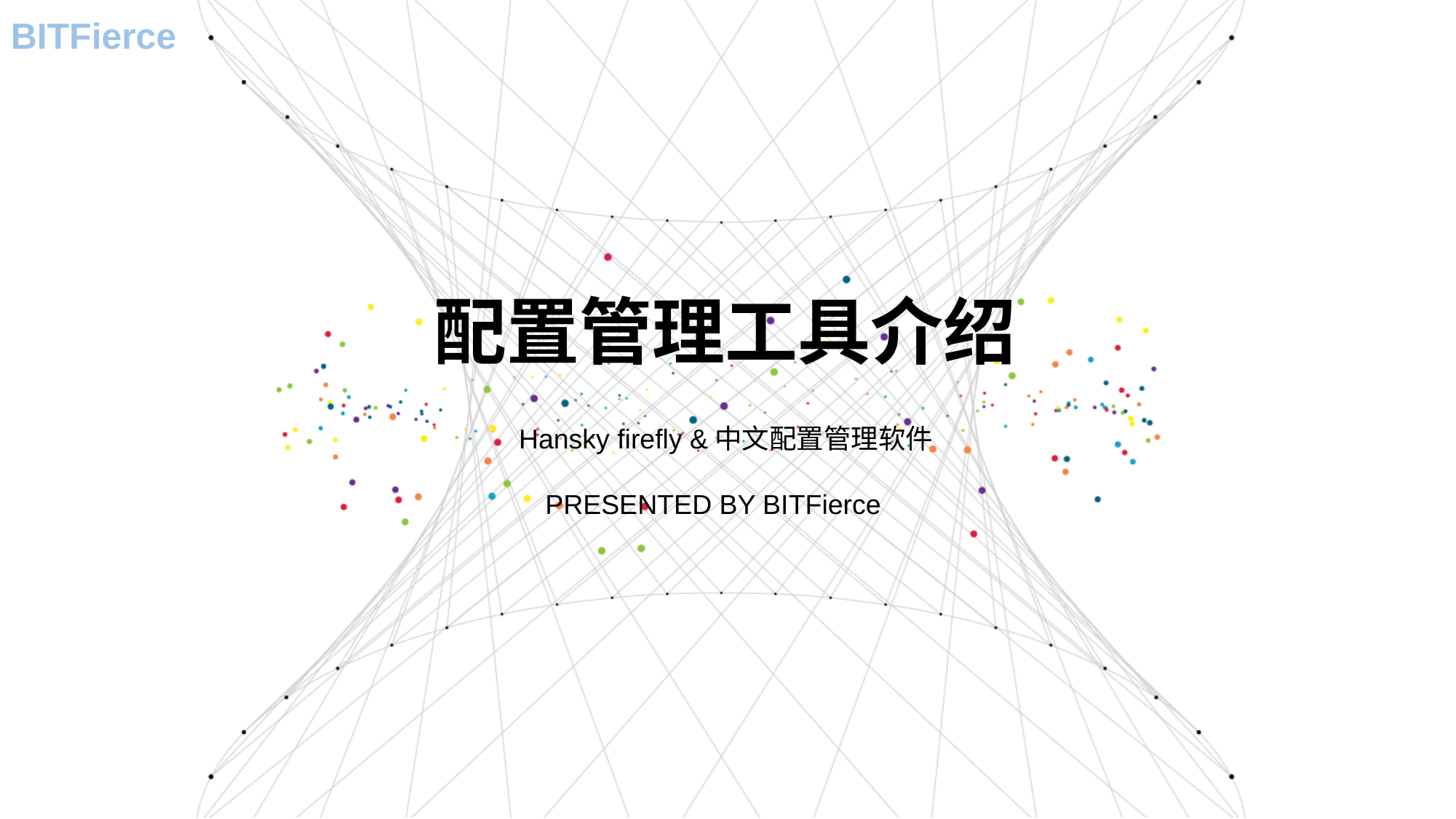

BITFierce
配置管理工具介绍
Hansky firefly &中文配置管理软件
PRESENTED BY BITFierce